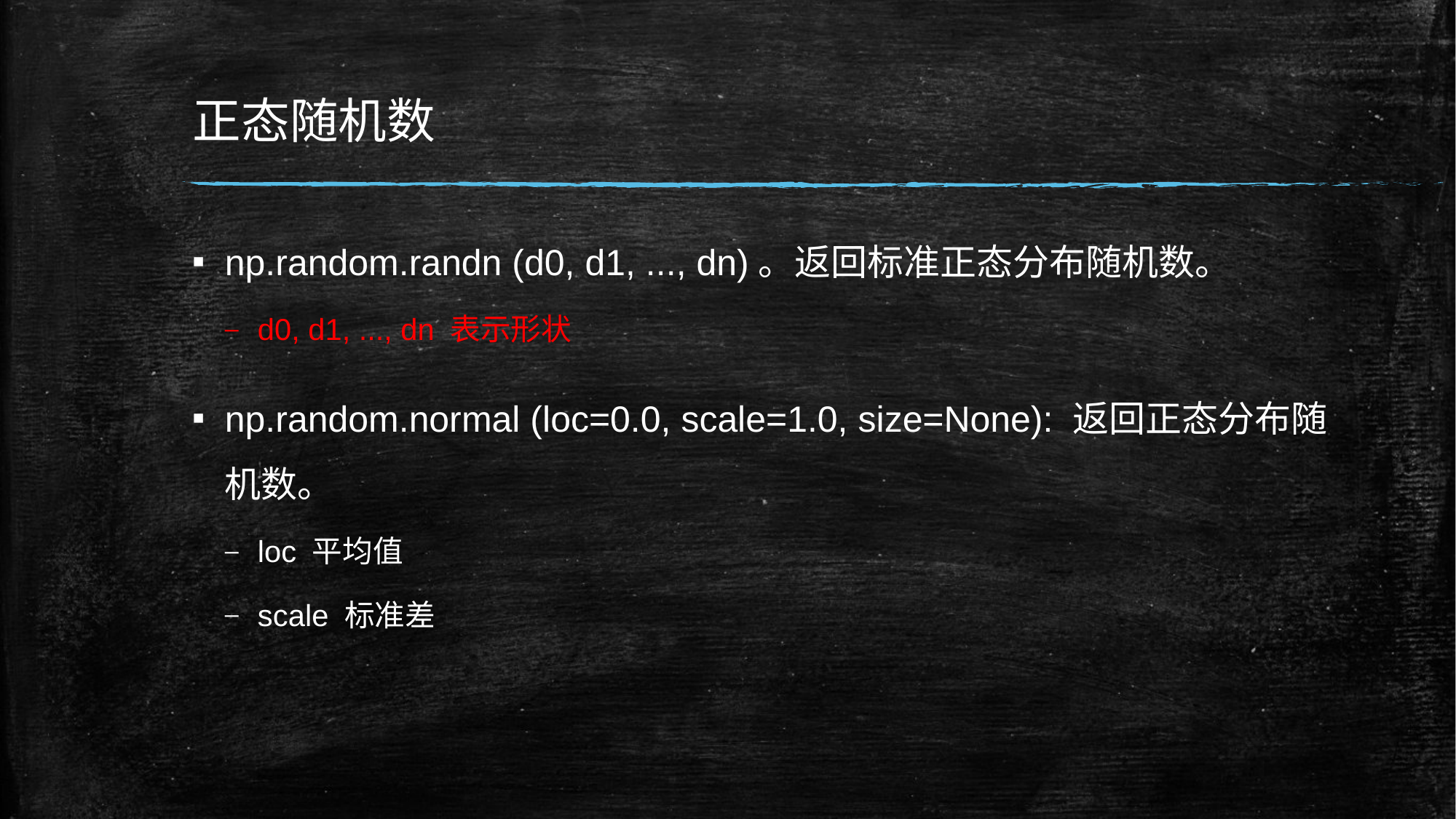

# 正态随机数
np.random.randn (d0, d1, ..., dn)。返回标准正态分布随机数。
d0, d1, ..., dn 表示形状
np.random.normal (loc=0.0, scale=1.0, size=None): 返回正态分布随机数。
loc 平均值
scale 标准差